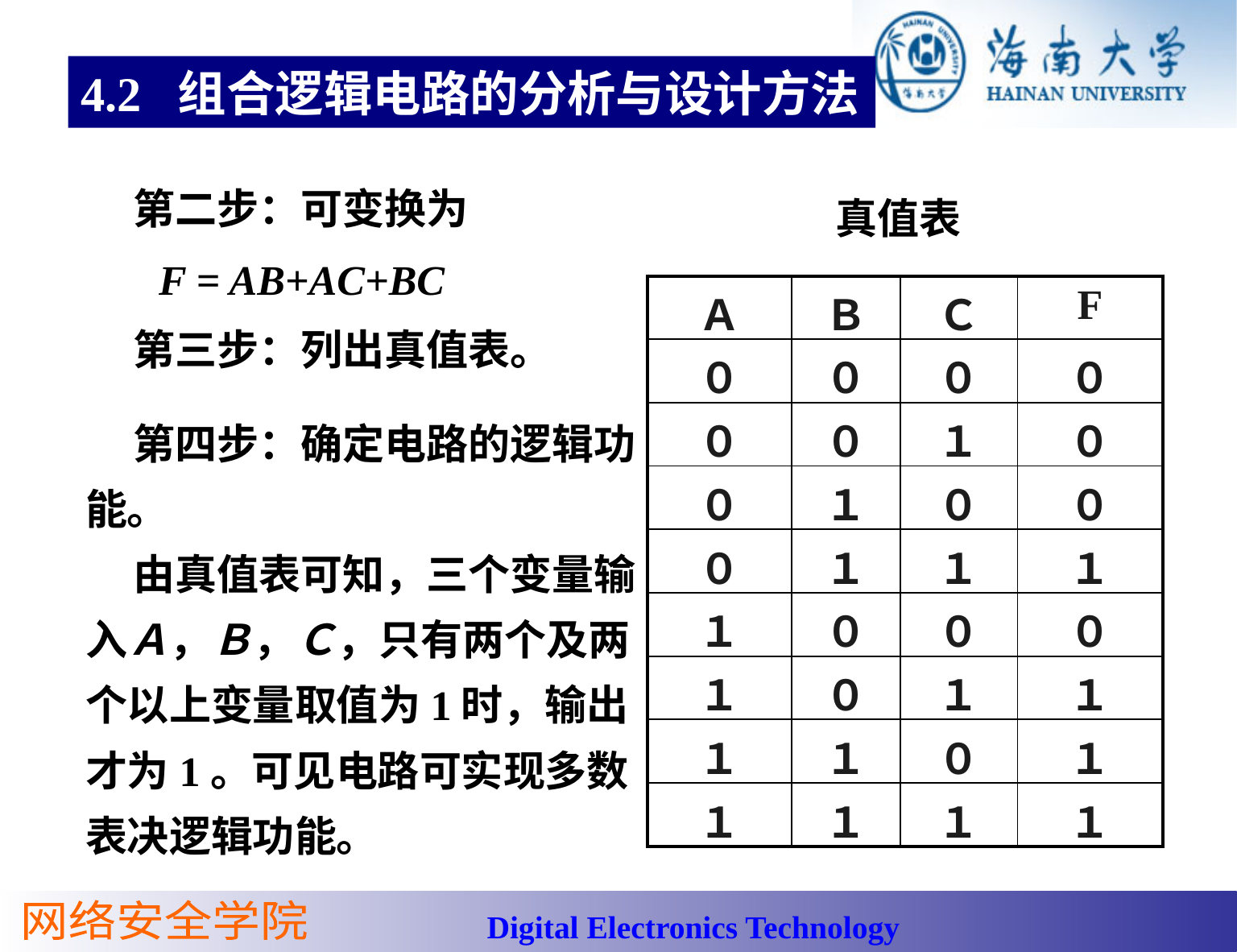

4.2  组合逻辑电路的分析与设计方法

    第二步：可变换为
       F = AB+AC+BC
    第三步：列出真值表。
真值表
| Ａ | Ｂ | Ｃ | F |
| --- | --- | --- | --- |
| ０ | ０ | ０ | ０ |
| ０ | ０ | １ | ０ |
| ０ | １ | ０ | ０ |
| ０ | １ | １ | １ |
| １ | ０ | ０ | ０ |
| １ | ０ | １ | １ |
| １ | １ | ０ | １ |
| １ | １ | １ | １ |
    第四步：确定电路的逻辑功能。
    由真值表可知，三个变量输入Ａ，Ｂ，Ｃ，只有两个及两个以上变量取值为1时，输出才为1。可见电路可实现多数表决逻辑功能。